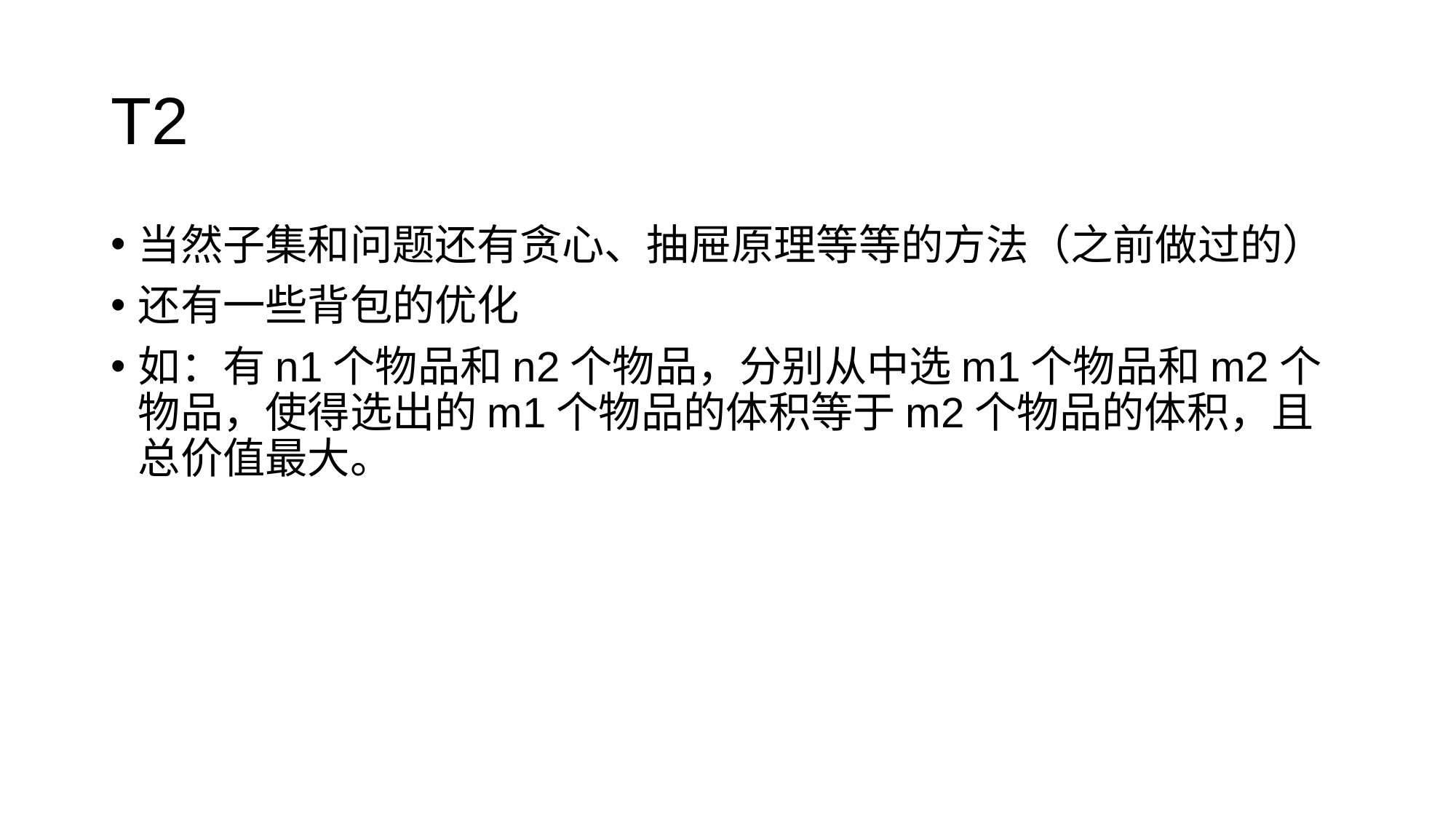

# T2
当然子集和问题还有贪心、抽屉原理等等的方法（之前做过的）
还有一些背包的优化
如：有n1个物品和n2个物品，分别从中选m1个物品和m2个物品，使得选出的m1个物品的体积等于m2个物品的体积，且总价值最大。